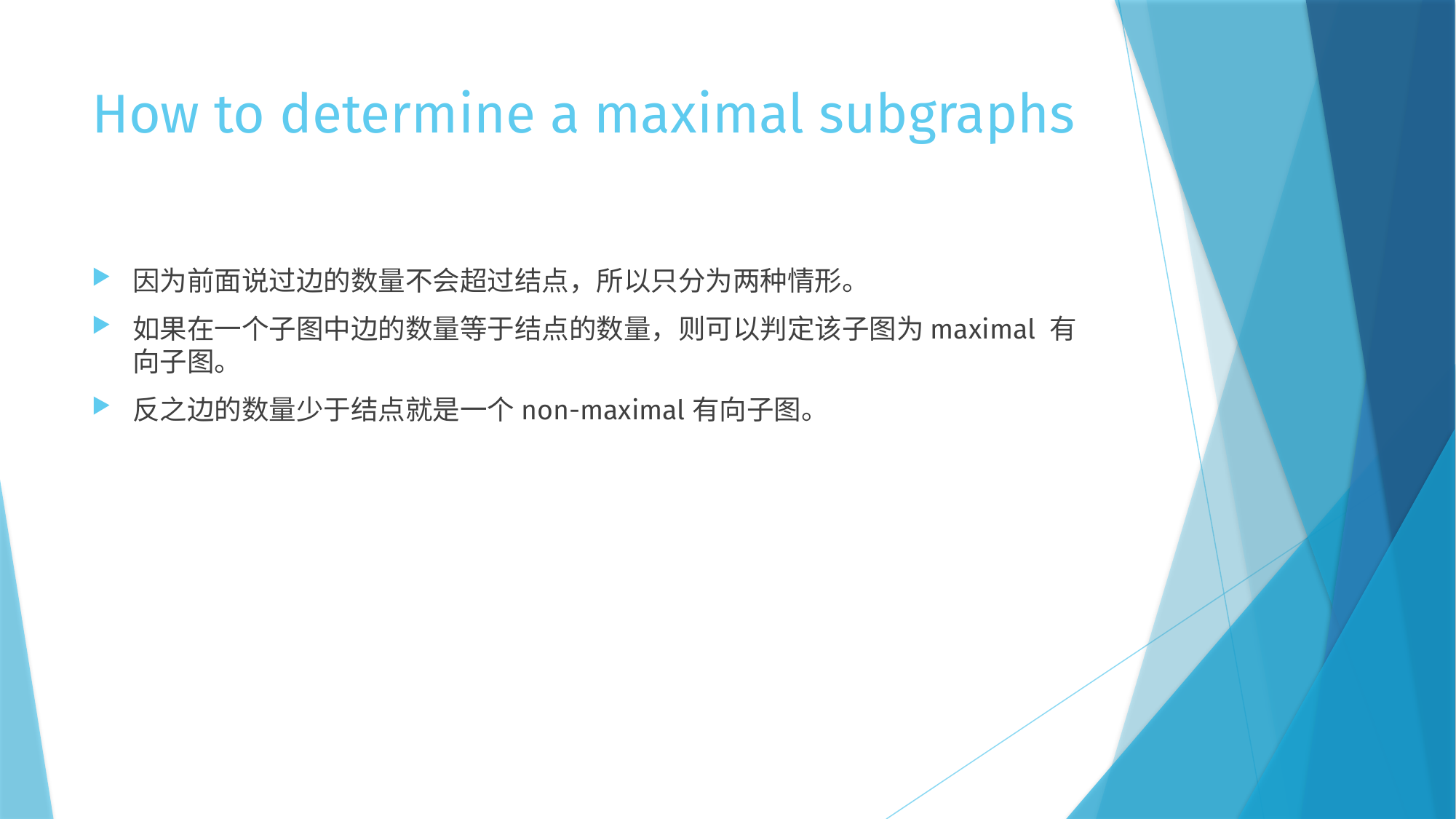

# How to determine a maximal subgraphs
因为前面说过边的数量不会超过结点，所以只分为两种情形。
如果在一个子图中边的数量等于结点的数量，则可以判定该子图为maximal 有向子图。
反之边的数量少于结点就是一个non-maximal有向子图。